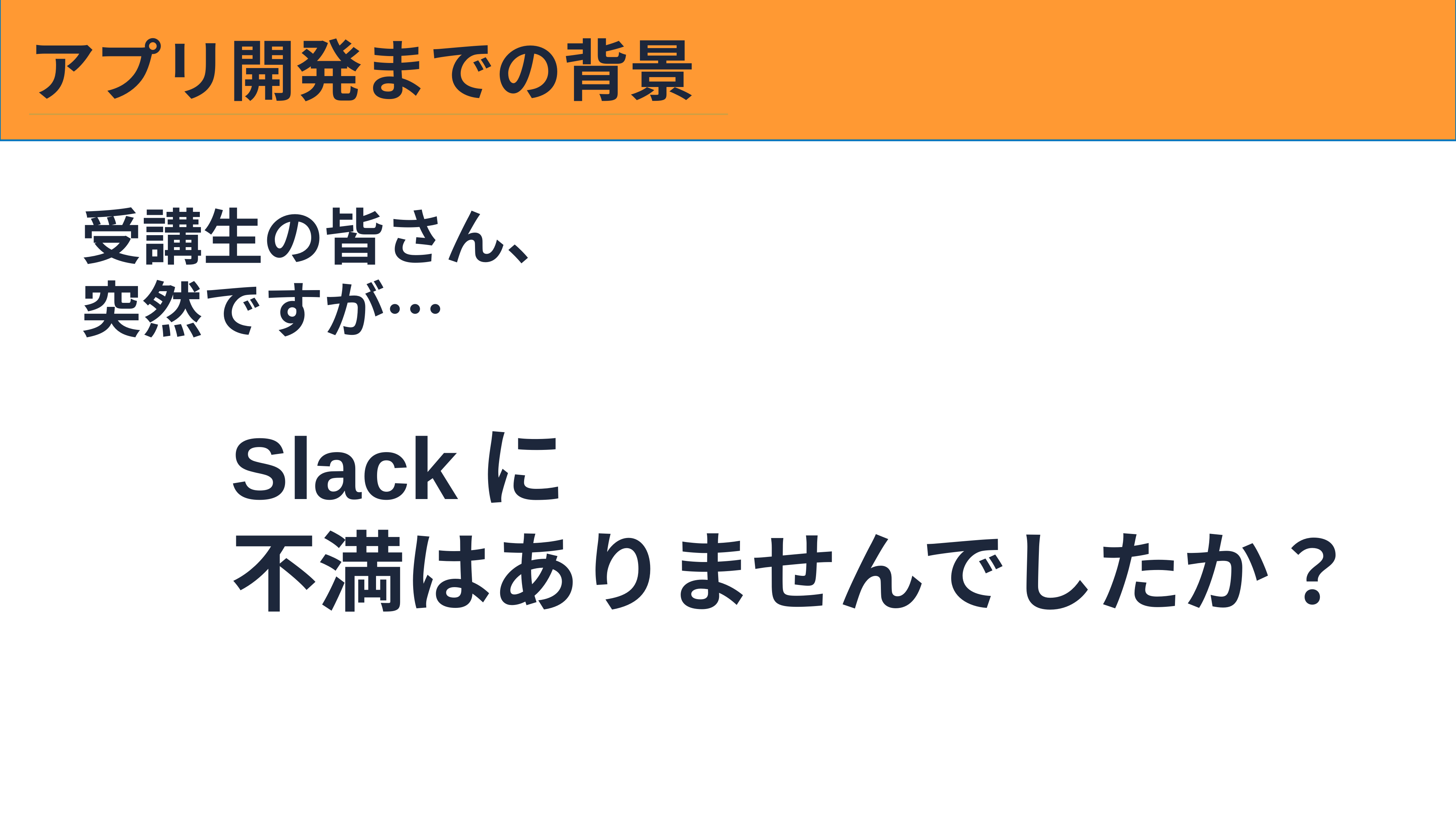

アプリ開発までの背景
受講生の皆さん、突然ですが…
Slackに
不満はありませんでしたか？